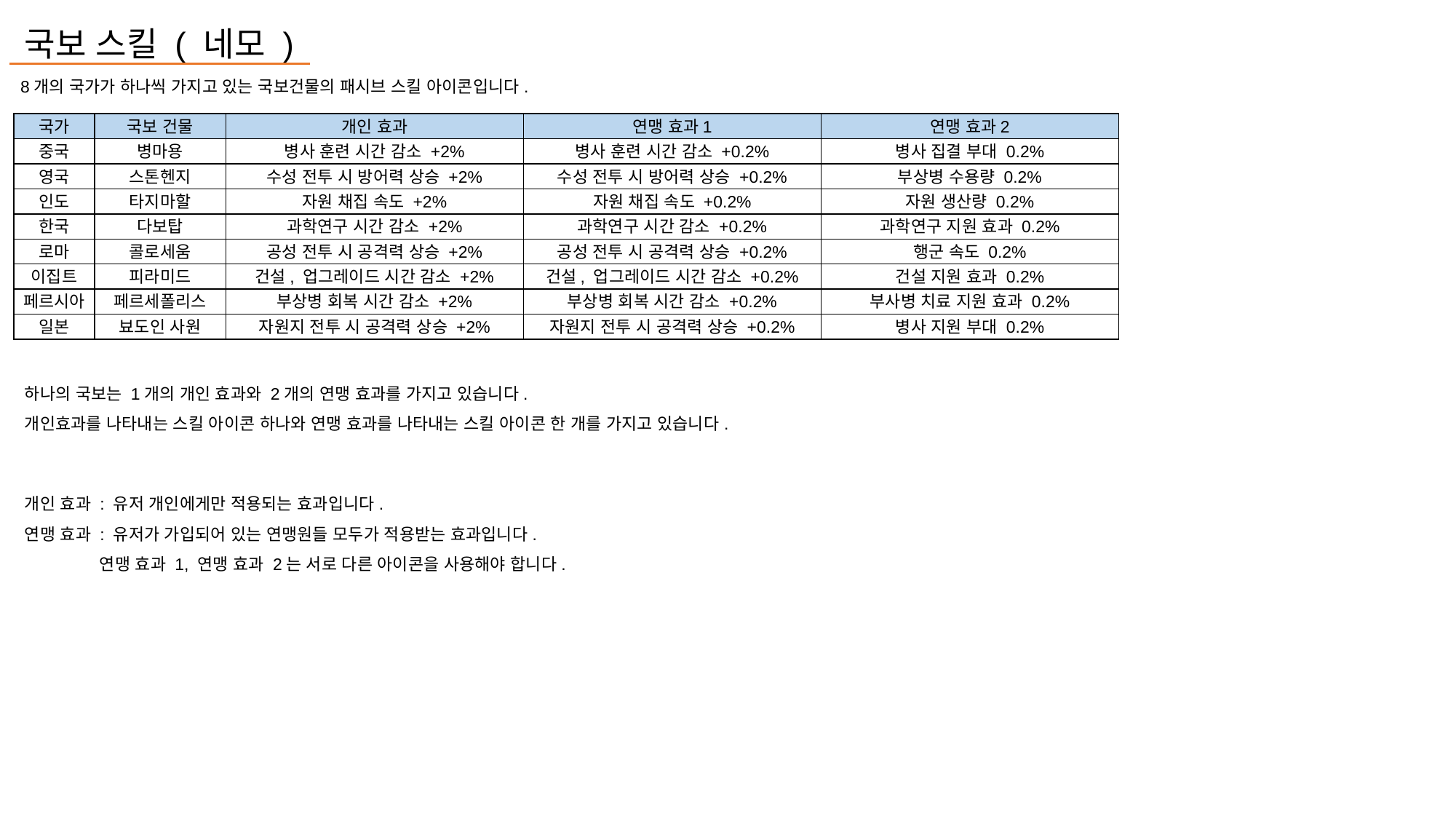

국보 스킬 ( 네모 )
8개의 국가가 하나씩 가지고 있는 국보건물의 패시브 스킬 아이콘입니다.
| 국가 | 국보 건물 | 개인 효과 | 연맹 효과1 | 연맹 효과2 |
| --- | --- | --- | --- | --- |
| 중국 | 병마용 | 병사 훈련 시간 감소 +2% | 병사 훈련 시간 감소 +0.2% | 병사 집결 부대 0.2% |
| 영국 | 스톤헨지 | 수성 전투 시 방어력 상승 +2% | 수성 전투 시 방어력 상승 +0.2% | 부상병 수용량 0.2% |
| 인도 | 타지마할 | 자원 채집 속도 +2% | 자원 채집 속도 +0.2% | 자원 생산량 0.2% |
| 한국 | 다보탑 | 과학연구 시간 감소 +2% | 과학연구 시간 감소 +0.2% | 과학연구 지원 효과 0.2% |
| 로마 | 콜로세움 | 공성 전투 시 공격력 상승 +2% | 공성 전투 시 공격력 상승 +0.2% | 행군 속도 0.2% |
| 이집트 | 피라미드 | 건설, 업그레이드 시간 감소 +2% | 건설, 업그레이드 시간 감소 +0.2% | 건설 지원 효과 0.2% |
| 페르시아 | 페르세폴리스 | 부상병 회복 시간 감소 +2% | 부상병 회복 시간 감소 +0.2% | 부사병 치료 지원 효과 0.2% |
| 일본 | 뵤도인 사원 | 자원지 전투 시 공격력 상승 +2% | 자원지 전투 시 공격력 상승 +0.2% | 병사 지원 부대 0.2% |
하나의 국보는 1개의 개인 효과와 2개의 연맹 효과를 가지고 있습니다.
개인효과를 나타내는 스킬 아이콘 하나와 연맹 효과를 나타내는 스킬 아이콘 한 개를 가지고 있습니다.
개인 효과 : 유저 개인에게만 적용되는 효과입니다.
연맹 효과 : 유저가 가입되어 있는 연맹원들 모두가 적용받는 효과입니다.
               연맹 효과 1, 연맹 효과 2는 서로 다른 아이콘을 사용해야 합니다.